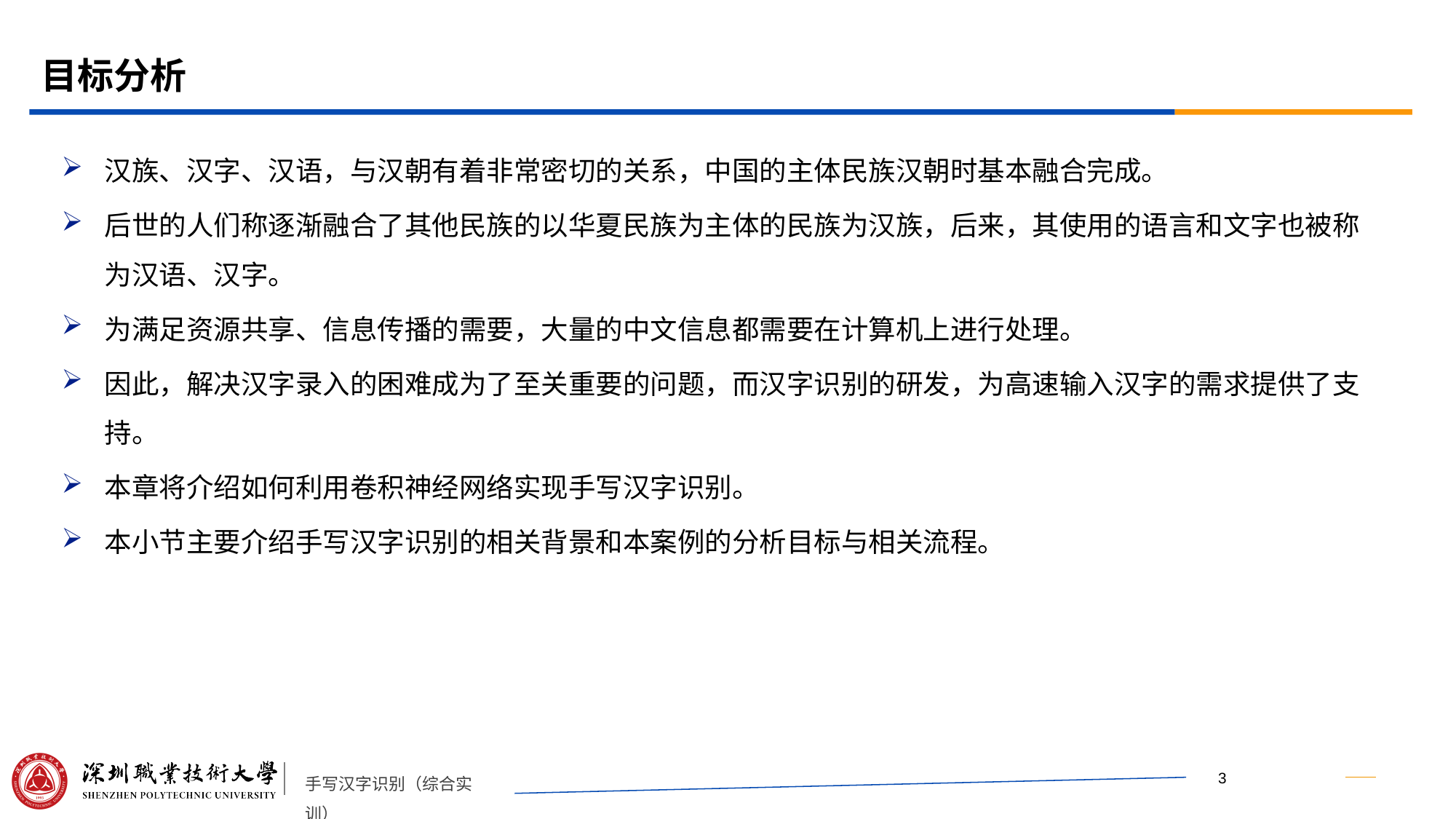

# 目标分析
汉族、汉字、汉语，与汉朝有着非常密切的关系，中国的主体民族汉朝时基本融合完成。
后世的人们称逐渐融合了其他民族的以华夏民族为主体的民族为汉族，后来，其使用的语言和文字也被称为汉语、汉字。
为满足资源共享、信息传播的需要，大量的中文信息都需要在计算机上进行处理。
因此，解决汉字录入的困难成为了至关重要的问题，而汉字识别的研发，为高速输入汉字的需求提供了支持。
本章将介绍如何利用卷积神经网络实现手写汉字识别。
本小节主要介绍手写汉字识别的相关背景和本案例的分析目标与相关流程。